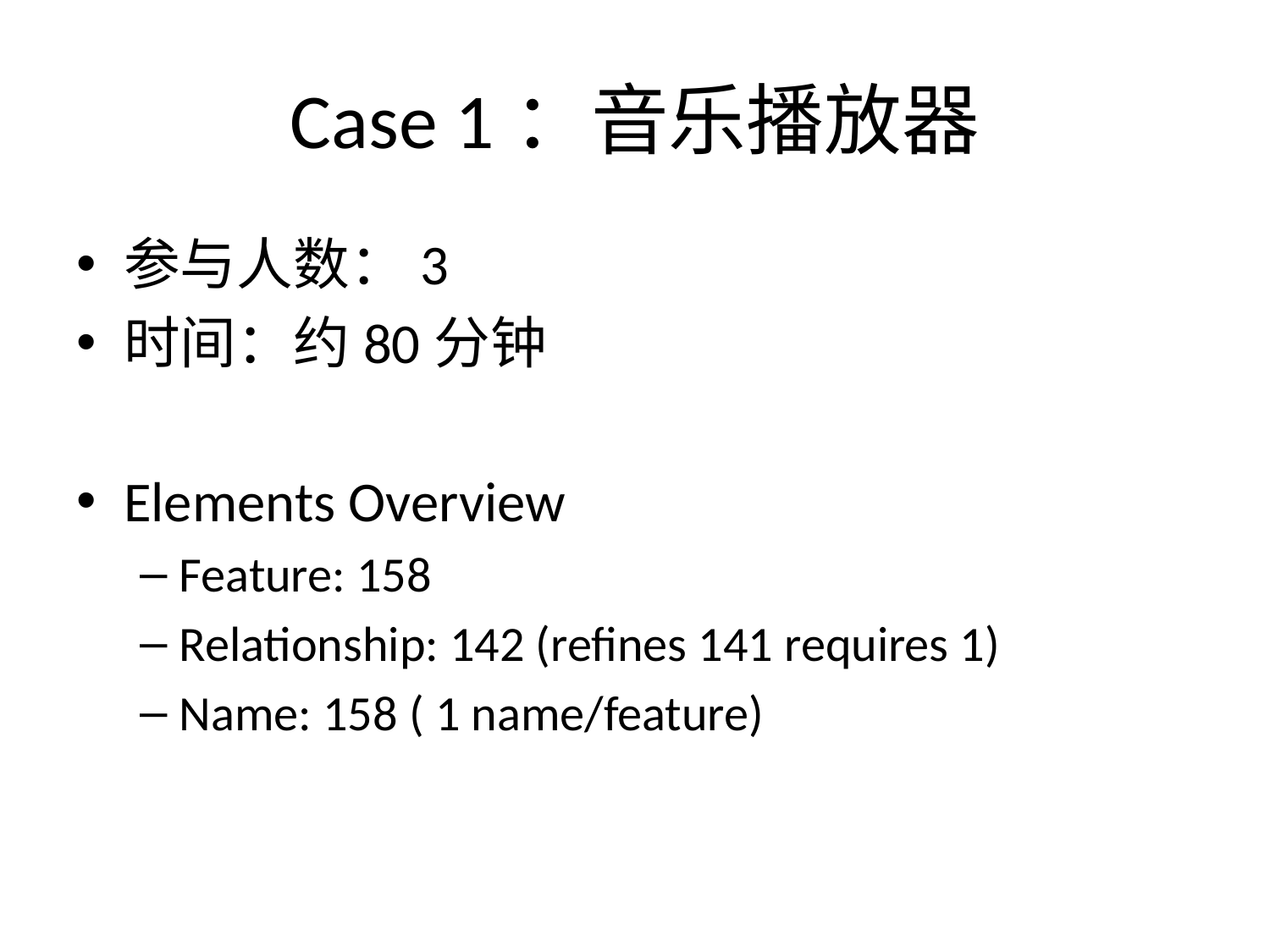

# Case 1：音乐播放器
参与人数：3
时间：约80分钟

Elements Overview
Feature: 158
Relationship: 142 (refines 141 requires 1)
Name: 158 ( 1 name/feature)